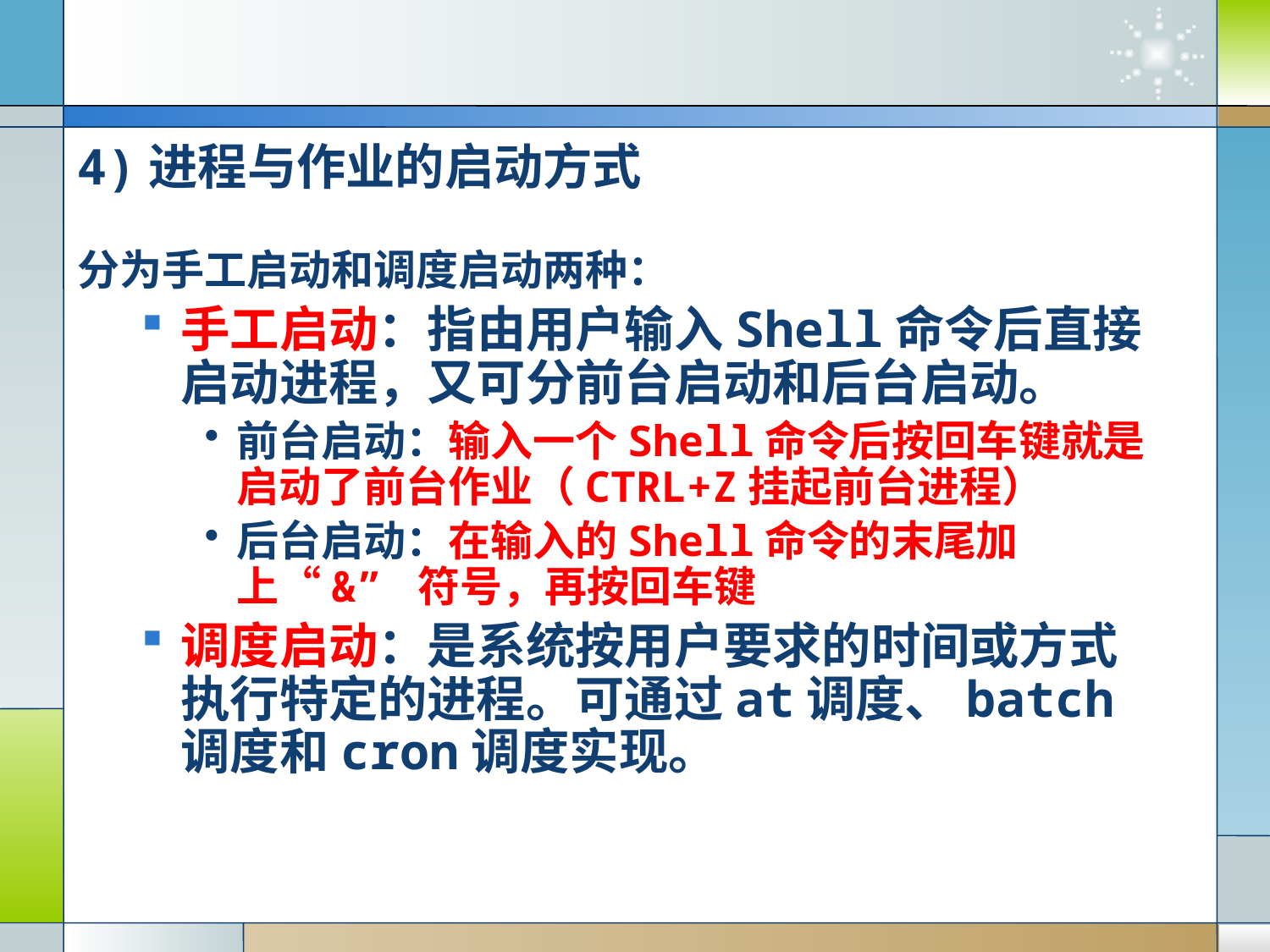

4)进程与作业的启动方式

分为手工启动和调度启动两种：
手工启动：指由用户输入Shell命令后直接启动进程，又可分前台启动和后台启动。
前台启动：输入一个Shell命令后按回车键就是启动了前台作业（CTRL+Z挂起前台进程）
后台启动：在输入的Shell命令的末尾加上“&” 符号，再按回车键
调度启动：是系统按用户要求的时间或方式执行特定的进程。可通过at调度、batch调度和cron调度实现。